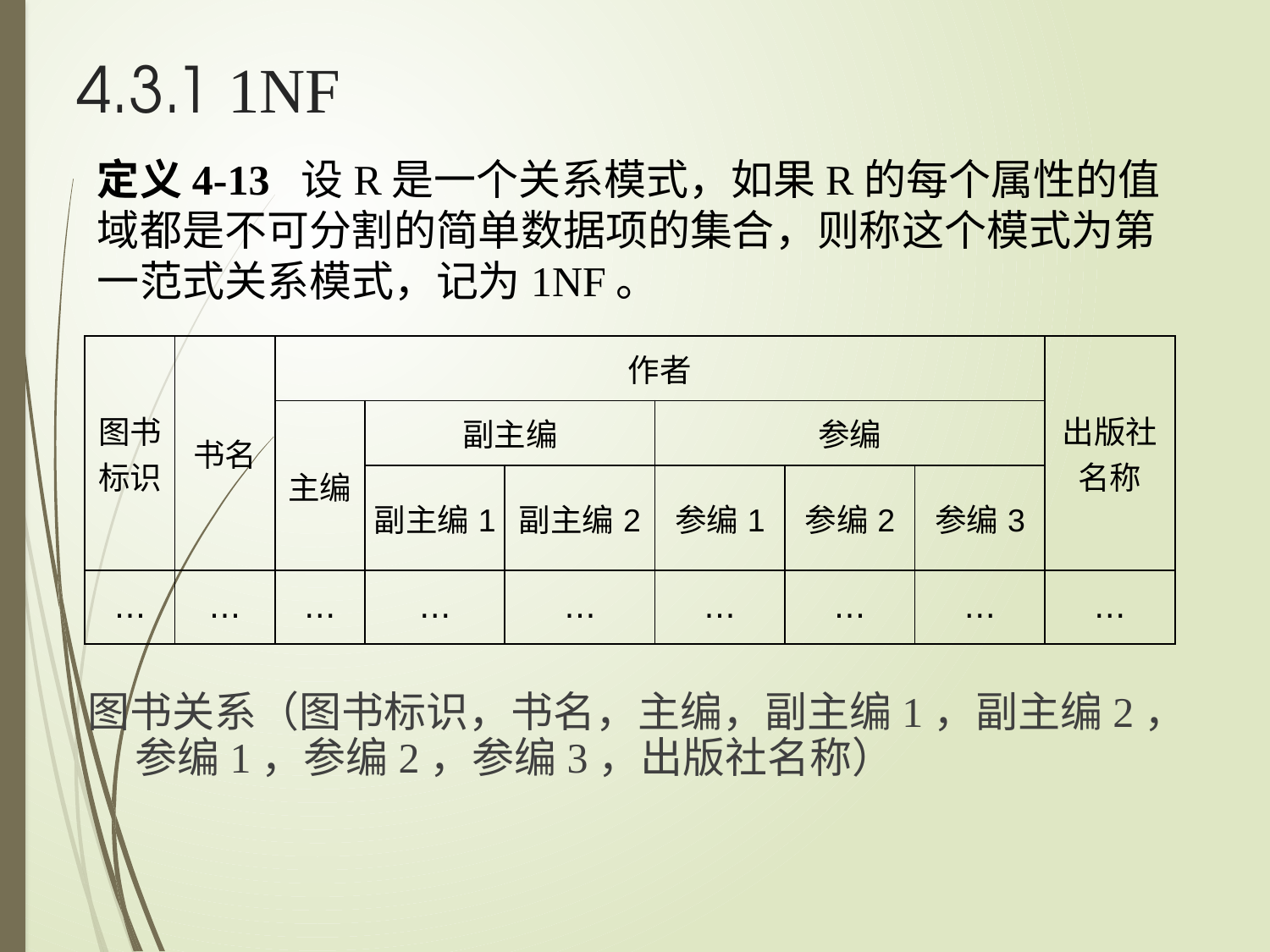

4.3.1 1NF
定义4-13  设R是一个关系模式，如果R的每个属性的值域都是不可分割的简单数据项的集合，则称这个模式为第一范式关系模式，记为1NF。
| 图书 标识 | 书名 | 作者 |  |  |  |  |  | 出版社 名称 |
| --- | --- | --- | --- | --- | --- | --- | --- | --- |
|  |  | 主编 | 副主编 |  | 参编 |  |  |  |
|  |  |  | 副主编1 | 副主编2 | 参编1 | 参编2 | 参编3 |  |
| … | … | … | … | … | … | … | … | … |
图书关系（图书标识，书名，主编，副主编1，副主编2，参编1，参编2，参编3，出版社名称）